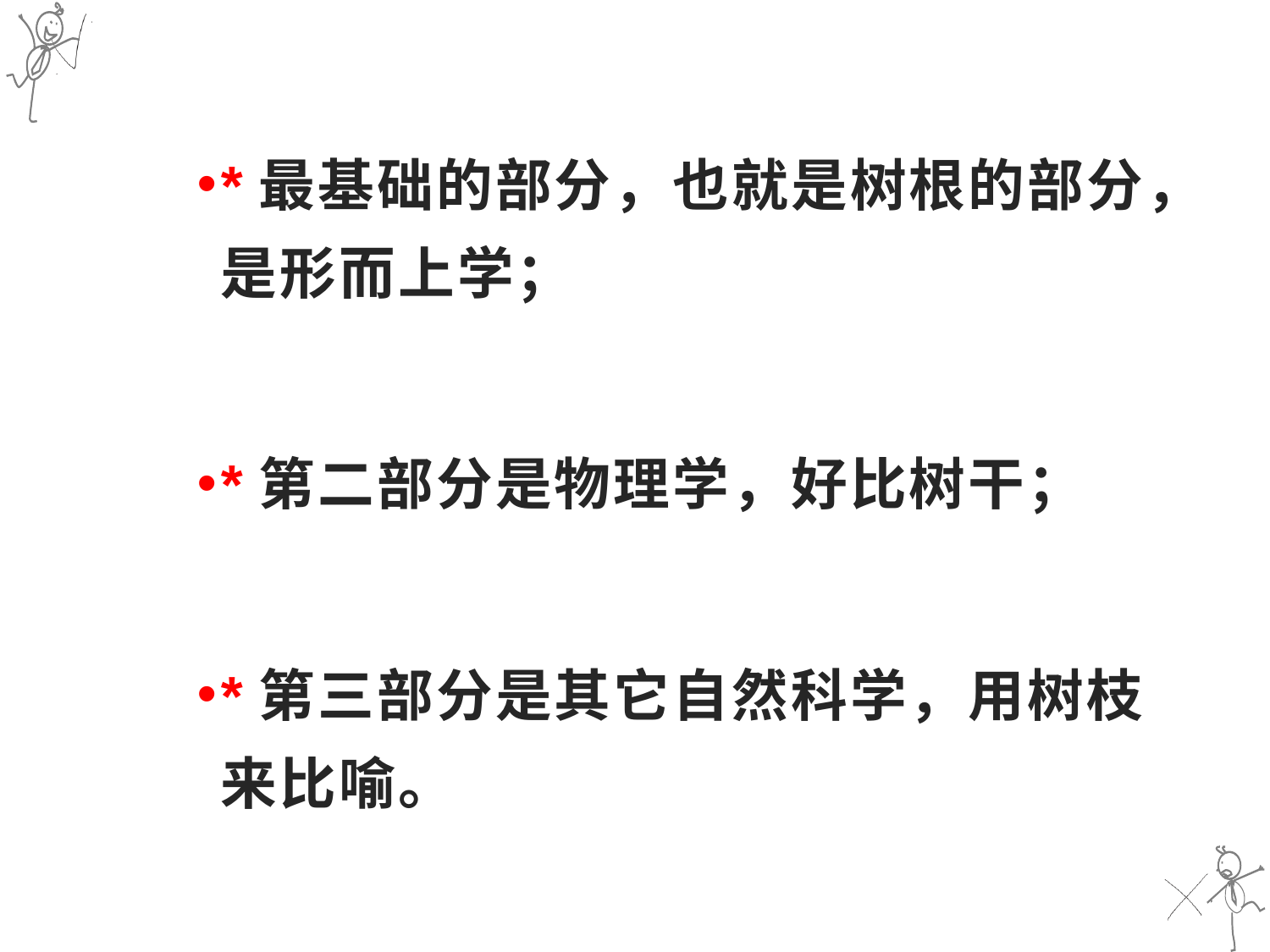

*最基础的部分，也就是树根的部分，是形而上学；

*第二部分是物理学，好比树干；

*第三部分是其它自然科学，用树枝来比喻。